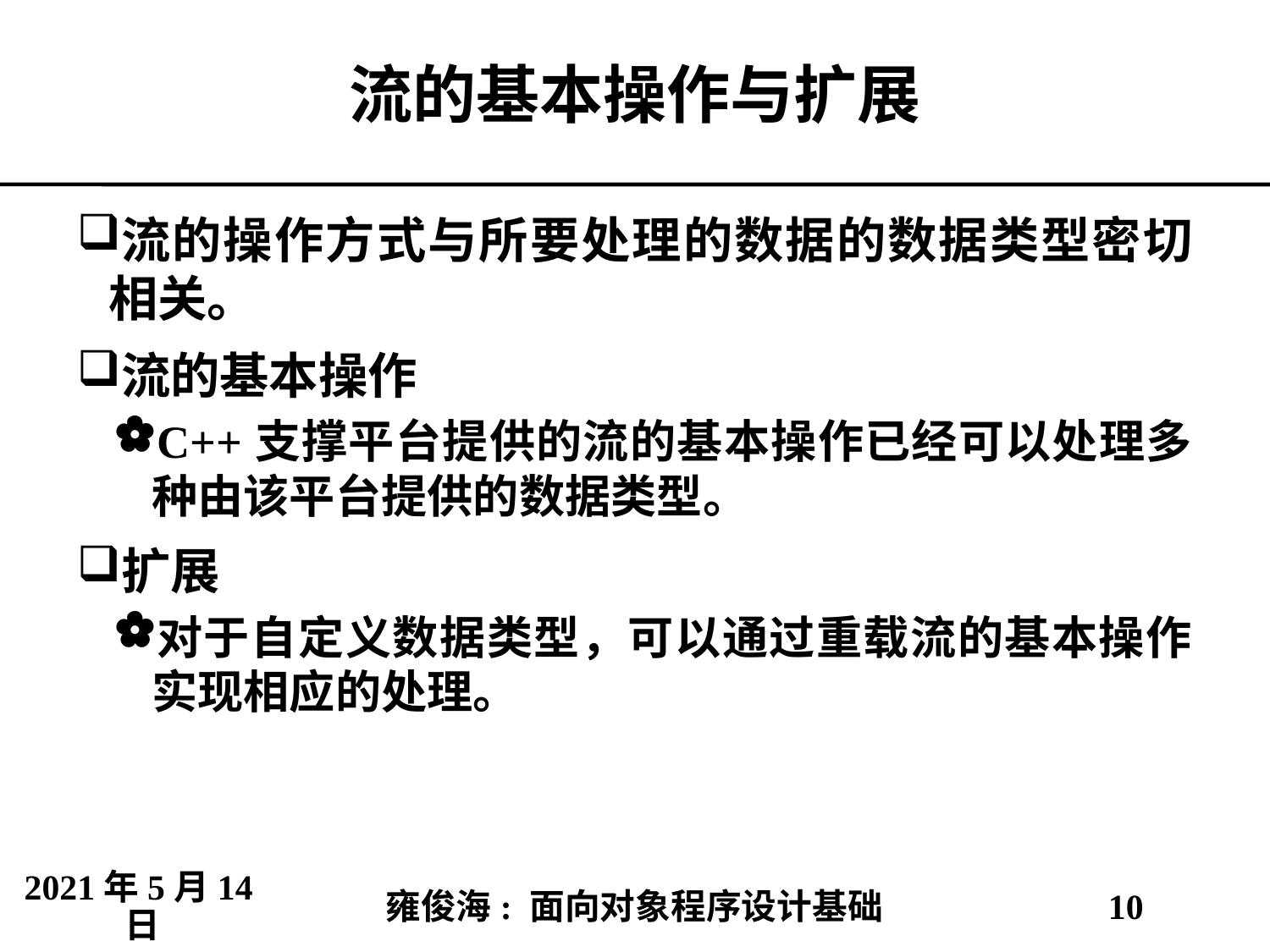

# 流的基本操作与扩展

流的操作方式与所要处理的数据的数据类型密切相关。
流的基本操作
C++支撑平台提供的流的基本操作已经可以处理多种由该平台提供的数据类型。
扩展
对于自定义数据类型，可以通过重载流的基本操作实现相应的处理。
2021年5月14日
雍俊海: 面向对象程序设计基础
10